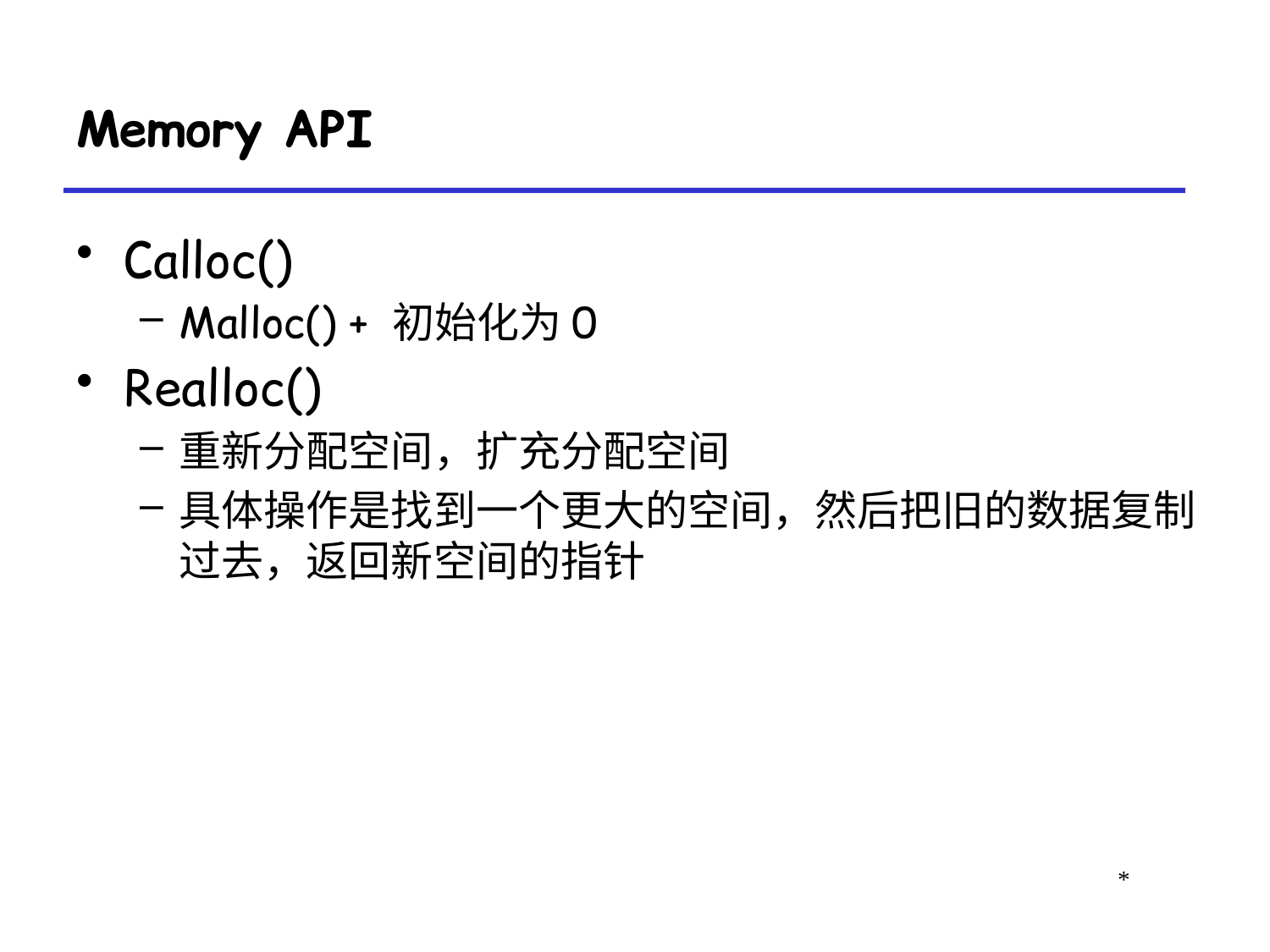

# Memory API
Calloc()
Malloc() + 初始化为0
Realloc()
重新分配空间，扩充分配空间
具体操作是找到一个更大的空间，然后把旧的数据复制过去，返回新空间的指针
*